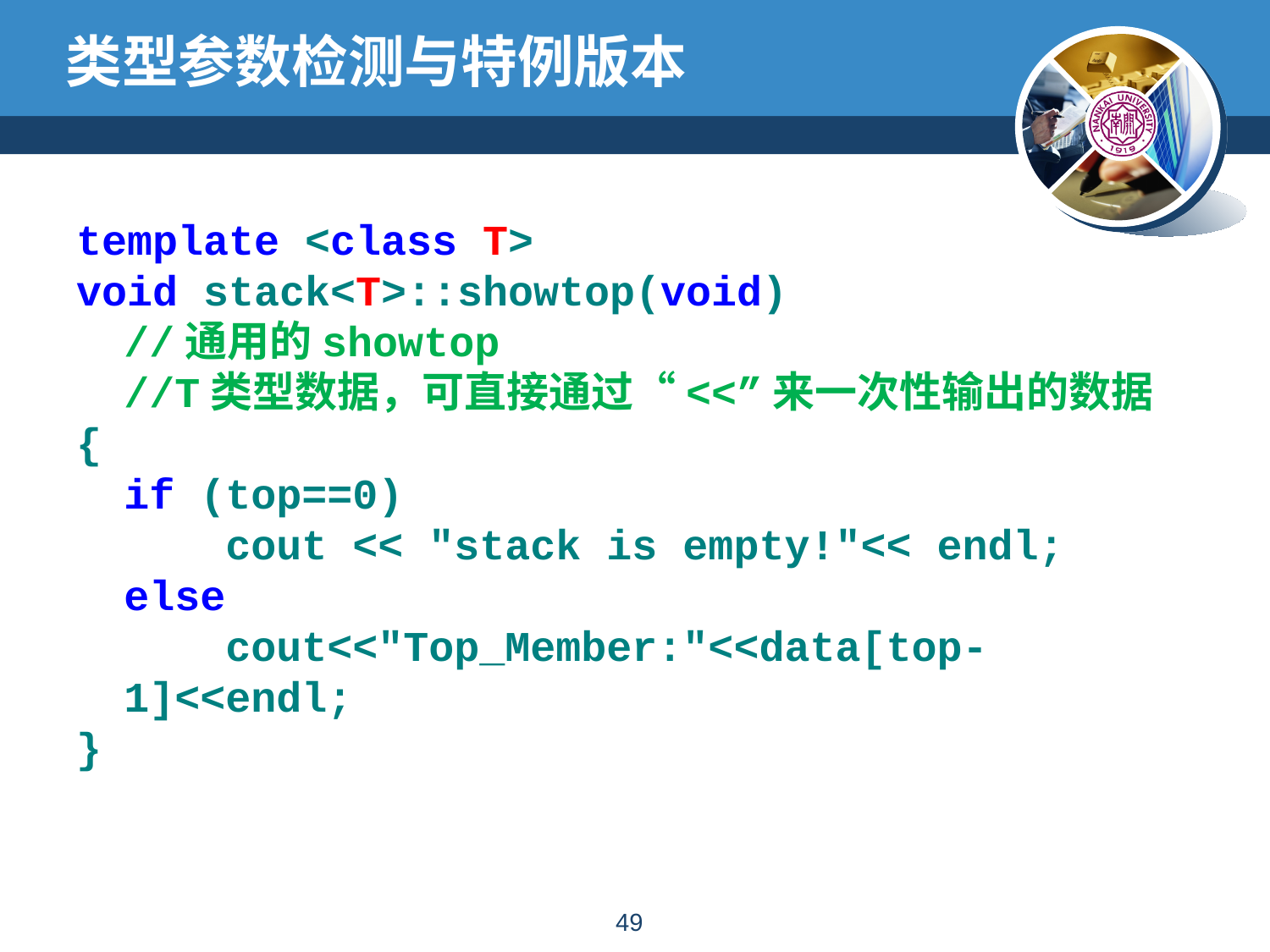

# 类型参数检测与特例版本
template <class T>
void stack<T>::showtop(void)
	//通用的showtop
	//T类型数据，可直接通过“<<”来一次性输出的数据
{
	if (top==0)
	    cout << "stack is empty!"<< endl;
	else
	    cout<<"Top_Member:"<<data[top-1]<<endl;
}

49